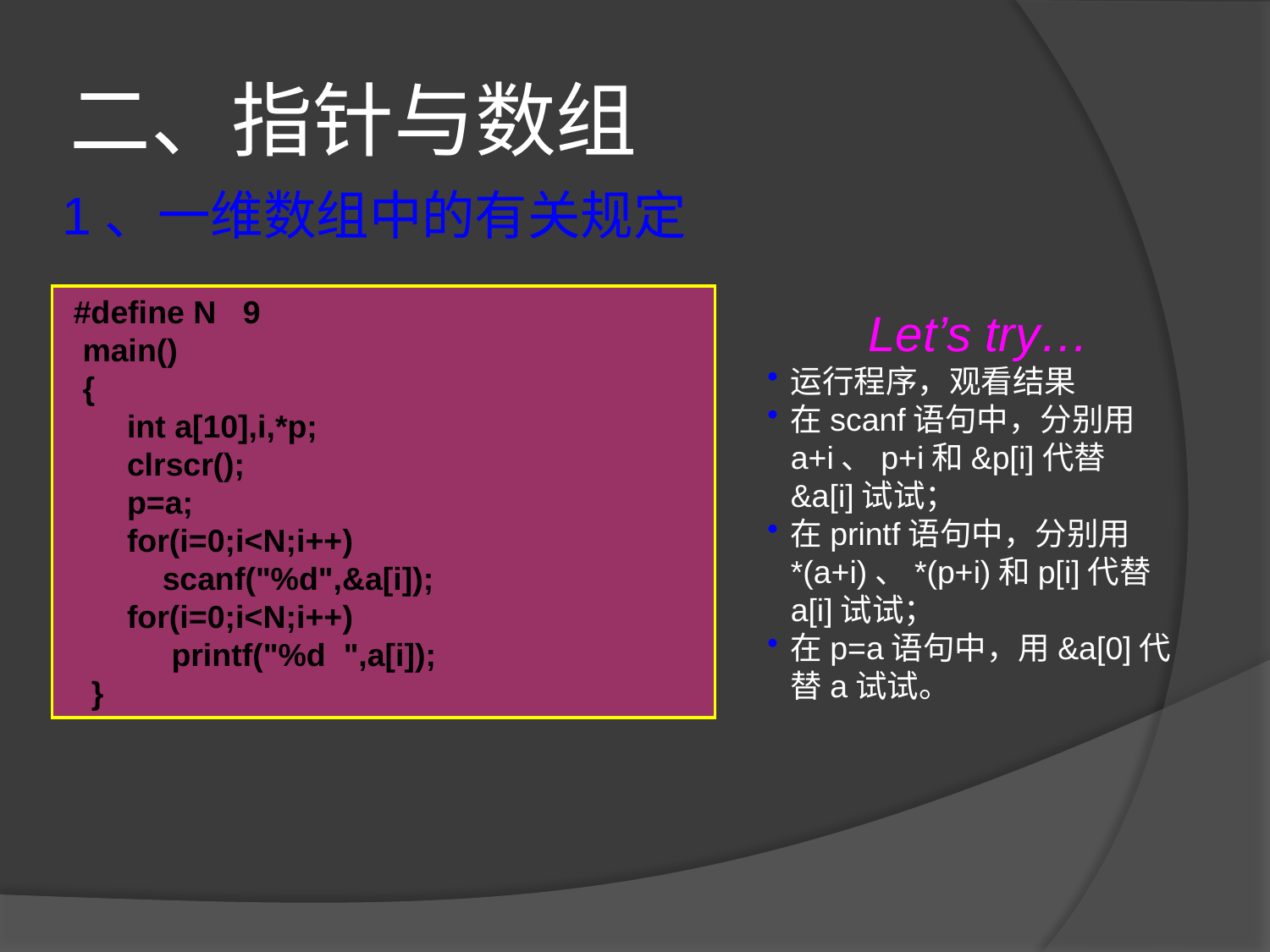

# 二、指针与数组
1、一维数组中的有关规定
 #define N   9
  main()
  {
       int a[10],i,*p;
       clrscr();
       p=a;
       for(i=0;i<N;i++)
           scanf("%d",&a[i]);
       for(i=0;i<N;i++)
            printf("%d  ",a[i]);
   }
  Let’s try…
运行程序，观看结果
在scanf语句中，分别用a+i、p+i和&p[i]代替&a[i]试试；
在printf语句中，分别用*(a+i)、*(p+i)和p[i]代替a[i]试试；
在p=a语句中，用&a[0]代替a试试。